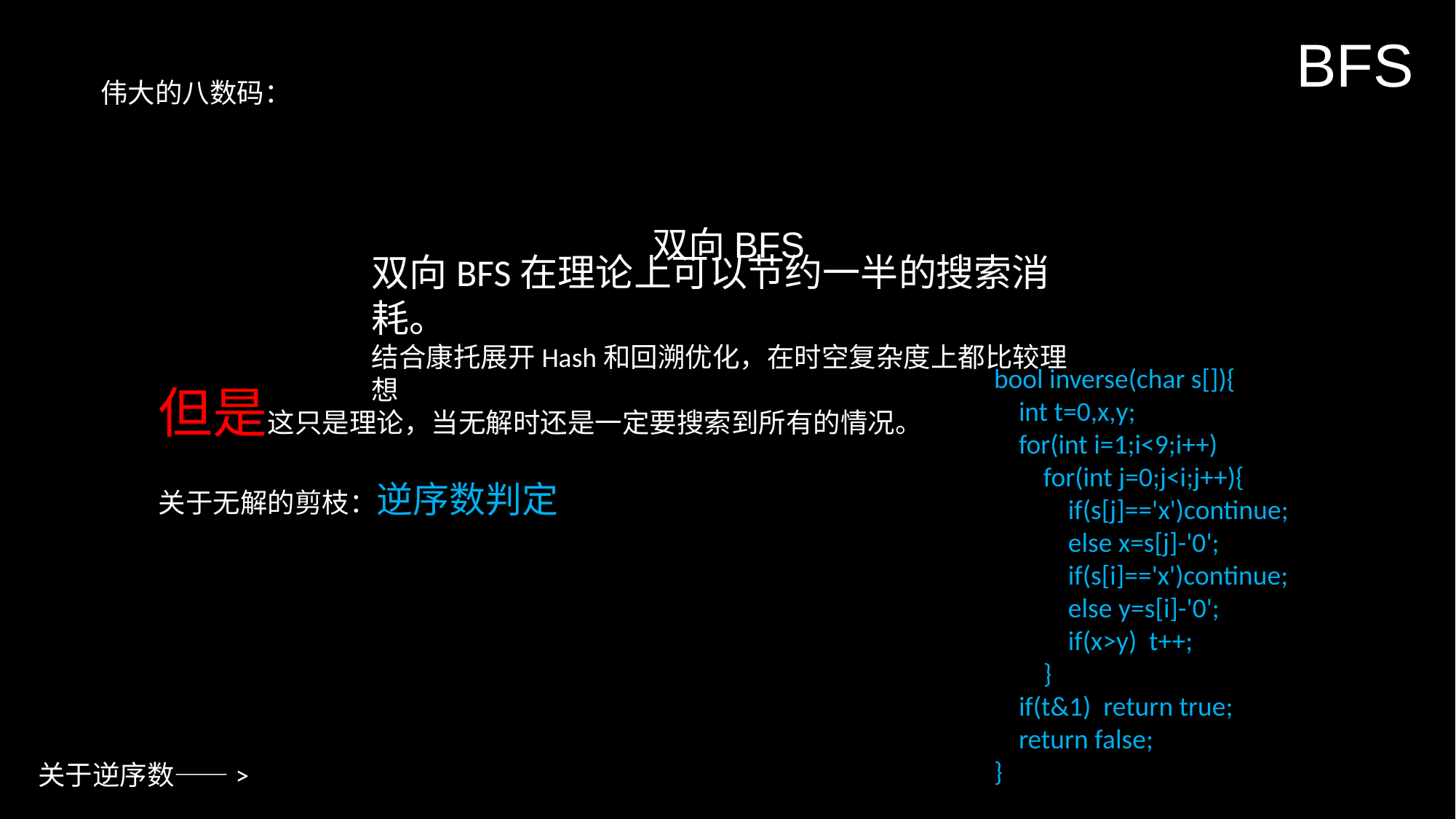

BFS
伟大的八数码：
双向BFS
双向BFS在理论上可以节约一半的搜索消耗。
结合康托展开Hash和回溯优化，在时空复杂度上都比较理想
bool inverse(char s[]){
    int t=0,x,y;
    for(int i=1;i<9;i++)
        for(int j=0;j<i;j++){
            if(s[j]=='x')continue;
            else x=s[j]-'0';
            if(s[i]=='x')continue;
            else y=s[i]-'0';
            if(x>y)  t++;
        }
    if(t&1)  return true;
    return false;
}
但是这只是理论，当无解时还是一定要搜索到所有的情况。

关于无解的剪枝：逆序数判定

关于逆序数——>